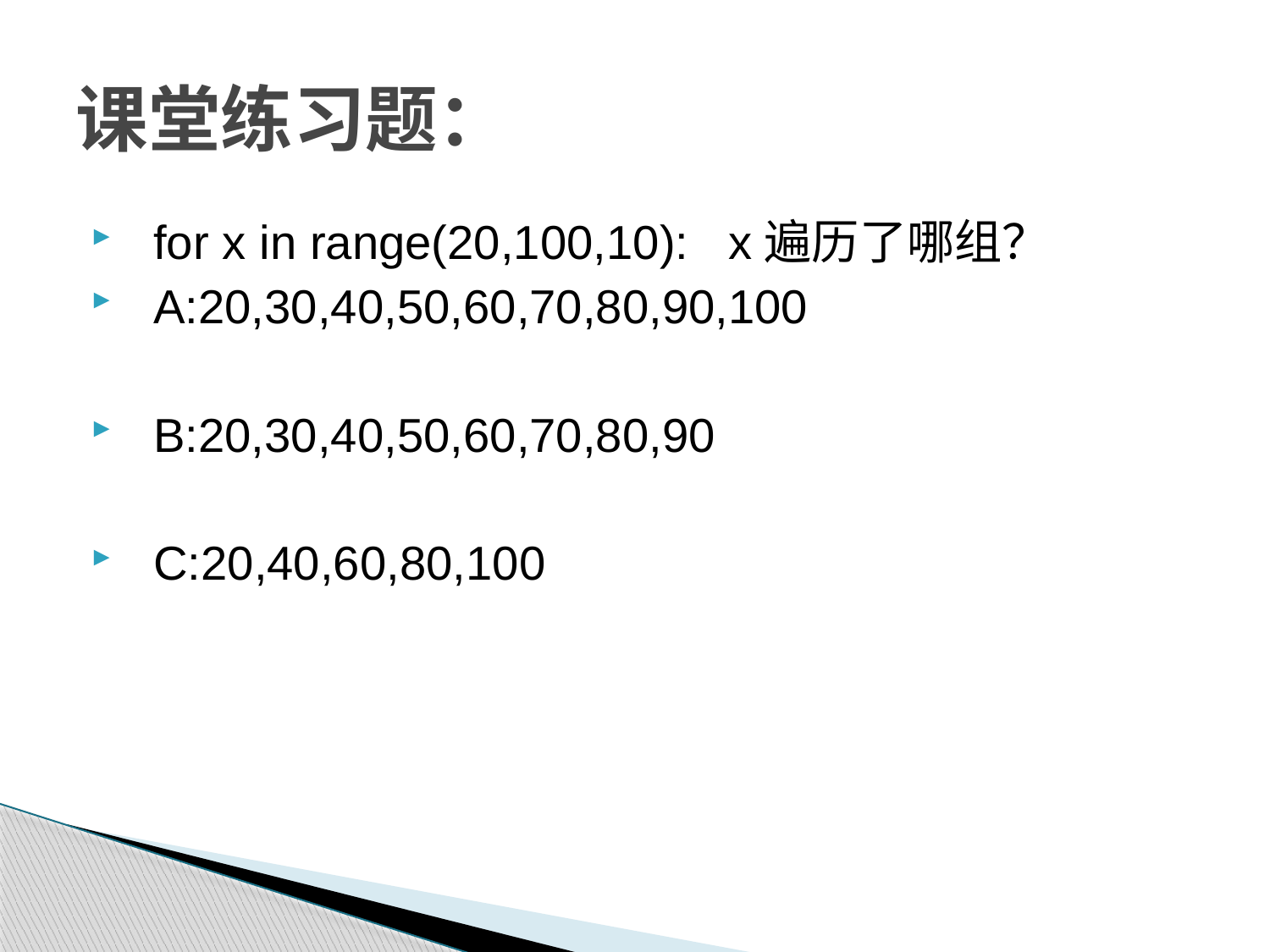

# 课堂练习题：
  for x in range(20,100,10):   x遍历了哪组？
  A:20,30,40,50,60,70,80,90,100

  B:20,30,40,50,60,70,80,90

  C:20,40,60,80,100